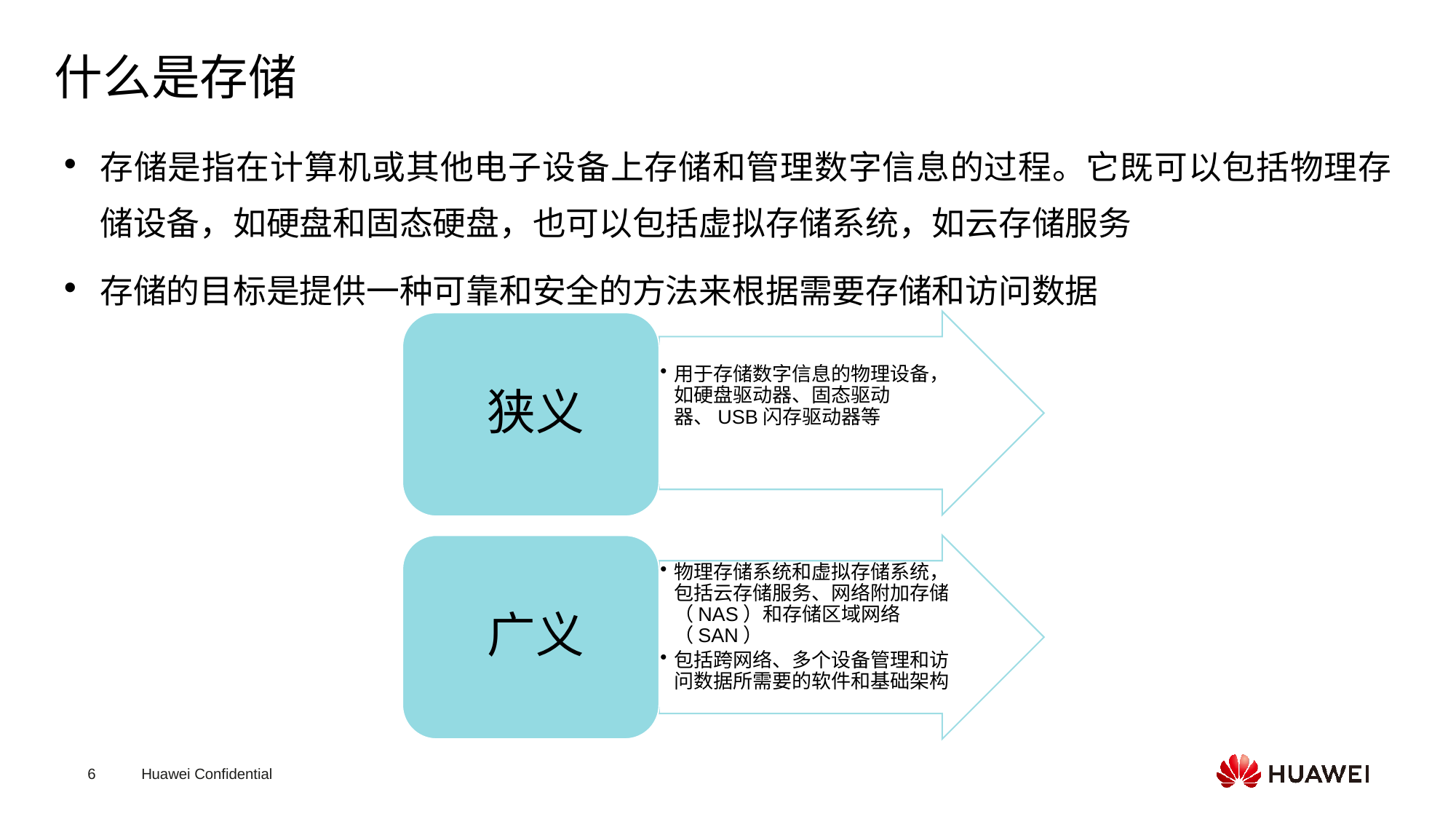

# 什么是存储
存储是指在计算机或其他电子设备上存储和管理数字信息的过程。它既可以包括物理存储设备，如硬盘和固态硬盘，也可以包括虚拟存储系统，如云存储服务
存储的目标是提供一种可靠和安全的方法来根据需要存储和访问数据

用于存储数字信息的物理设备，如硬盘驱动器、固态驱动器、USB闪存驱动器等
狭义
物理存储系统和虚拟存储系统，包括云存储服务、网络附加存储（NAS）和存储区域网络（SAN）
包括跨网络、多个设备管理和访问数据所需要的软件和基础架构
广义